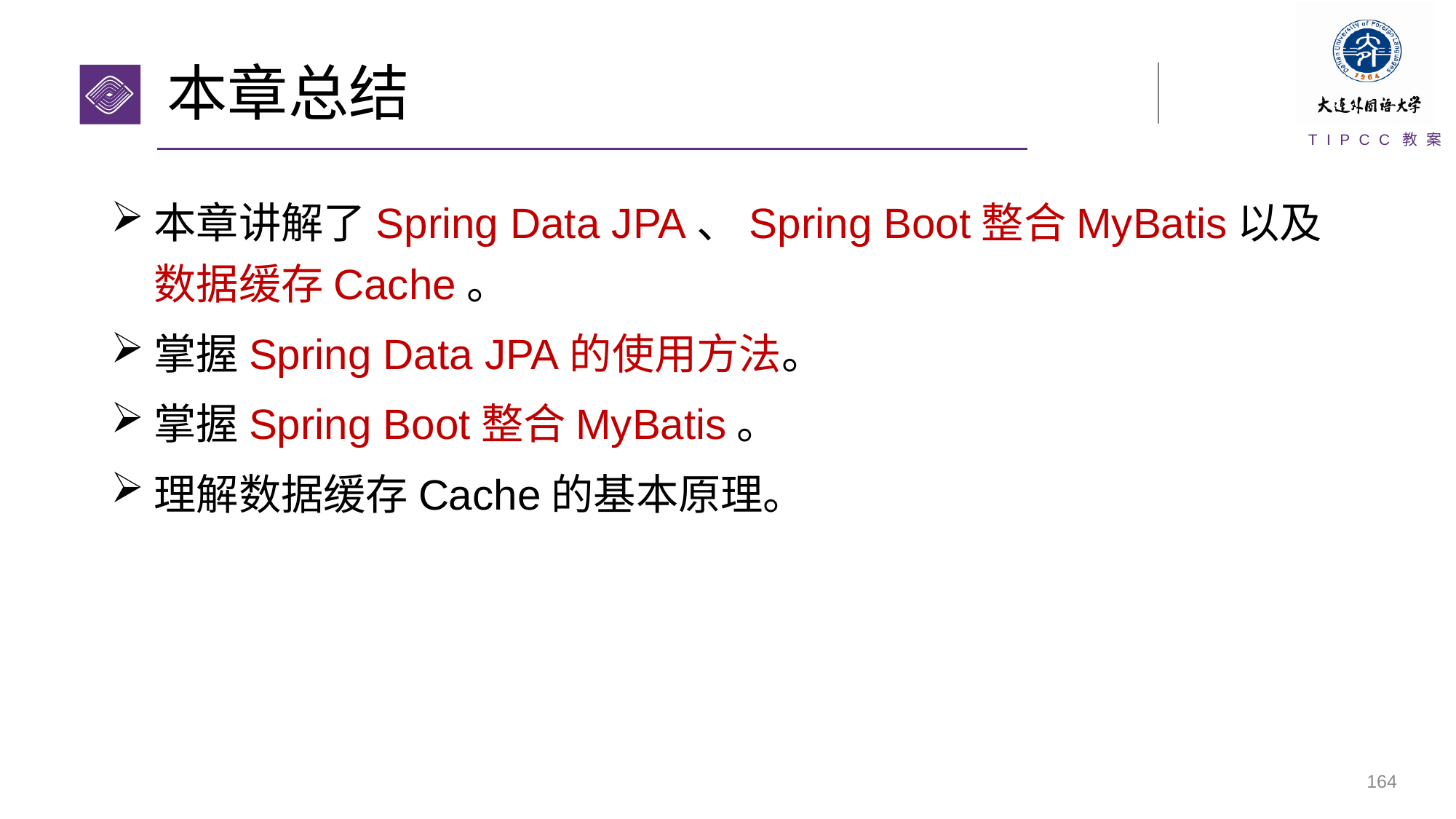

# 本章总结
本章讲解了Spring Data JPA、Spring Boot整合MyBatis以及数据缓存Cache。
掌握Spring Data JPA的使用方法。
掌握Spring Boot整合MyBatis。
理解数据缓存Cache的基本原理。

164